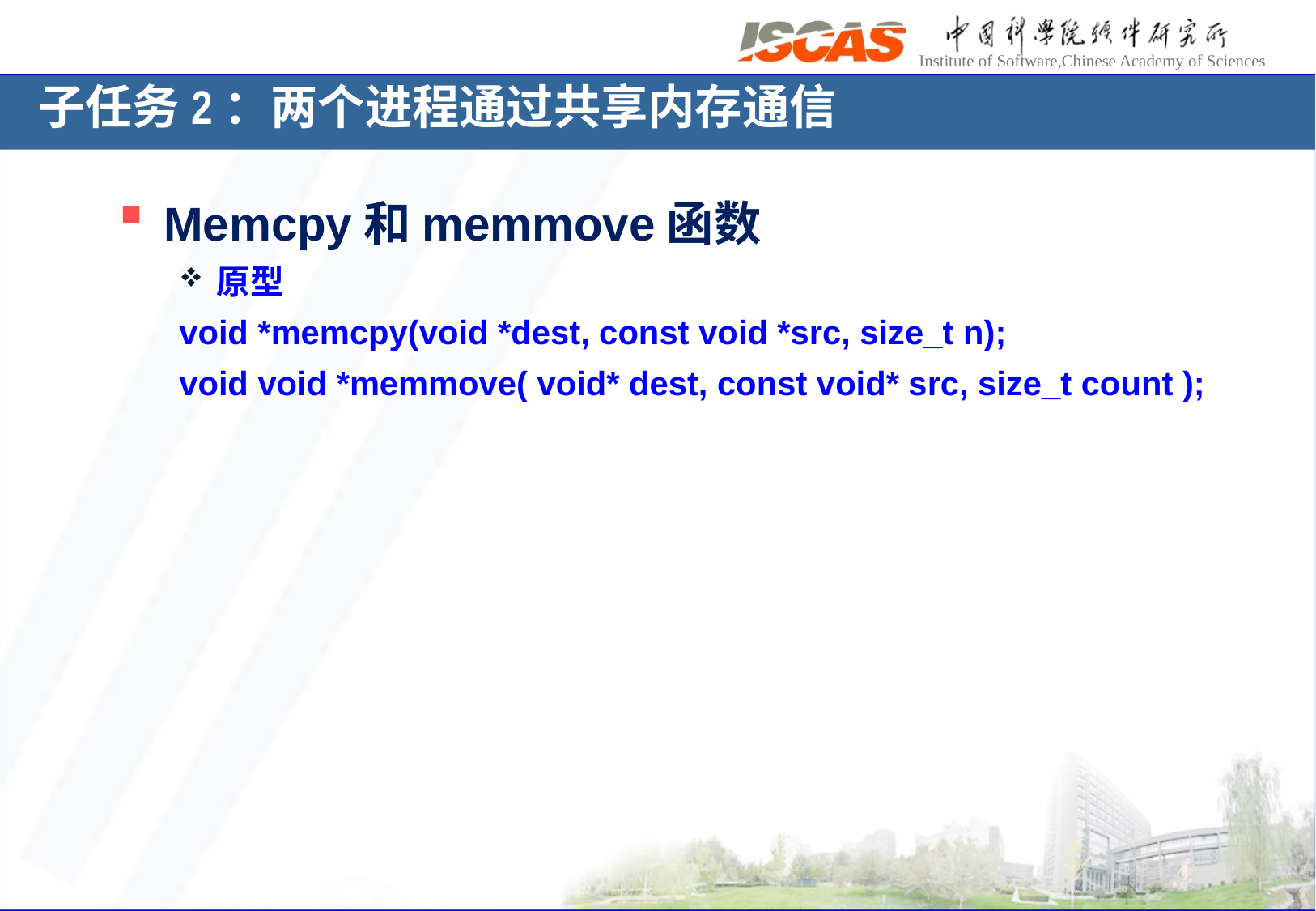

子任务2：两个进程通过共享内存通信
Memcpy和memmove函数
原型
void *memcpy(void *dest, const void *src, size_t n);
void void *memmove( void* dest, const void* src, size_t count );